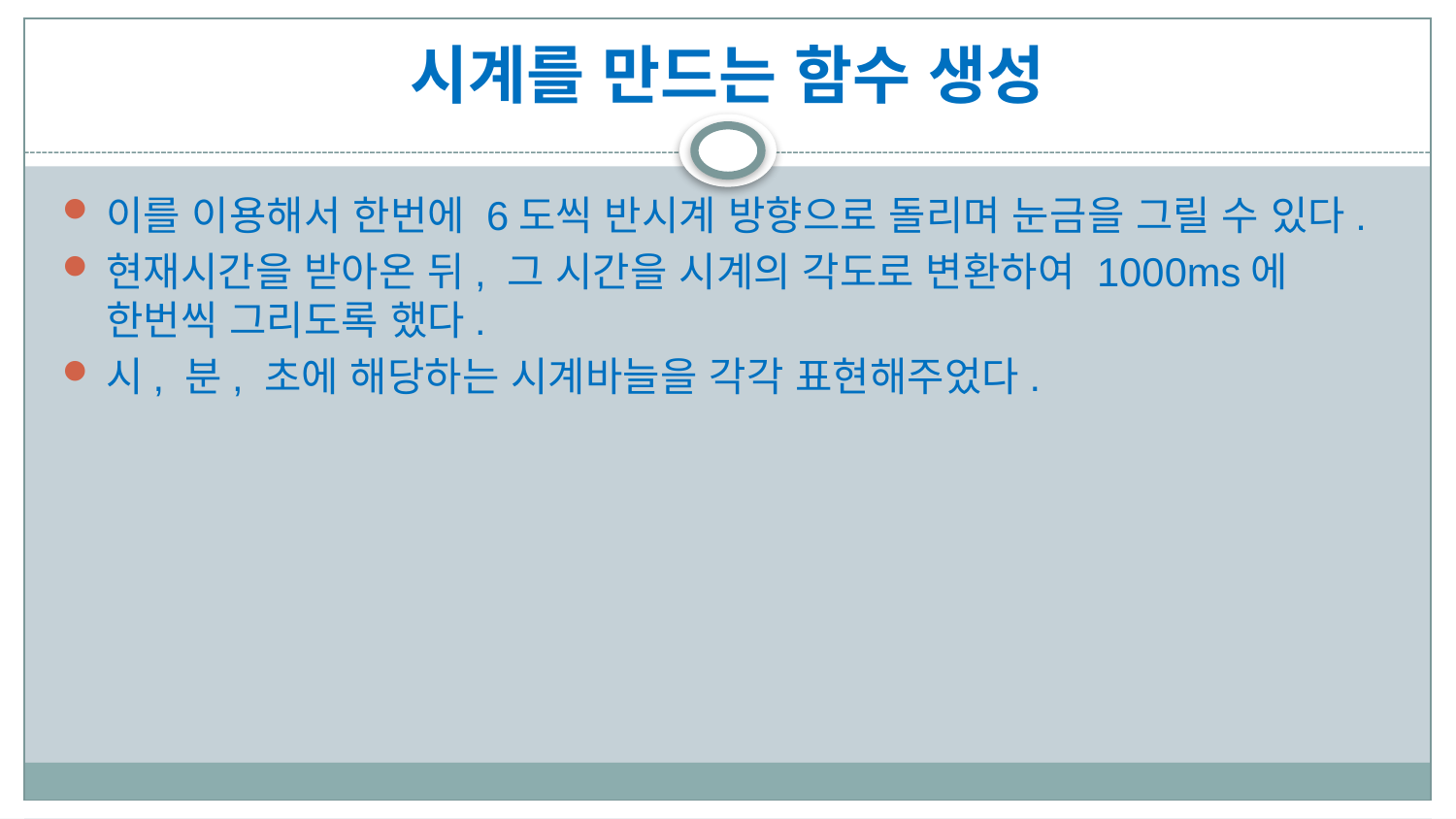

# 시계를 만드는 함수 생성
이를 이용해서 한번에 6도씩 반시계 방향으로 돌리며 눈금을 그릴 수 있다.
현재시간을 받아온 뒤, 그 시간을 시계의 각도로 변환하여 1000ms에 한번씩 그리도록 했다.
시, 분, 초에 해당하는 시계바늘을 각각 표현해주었다.